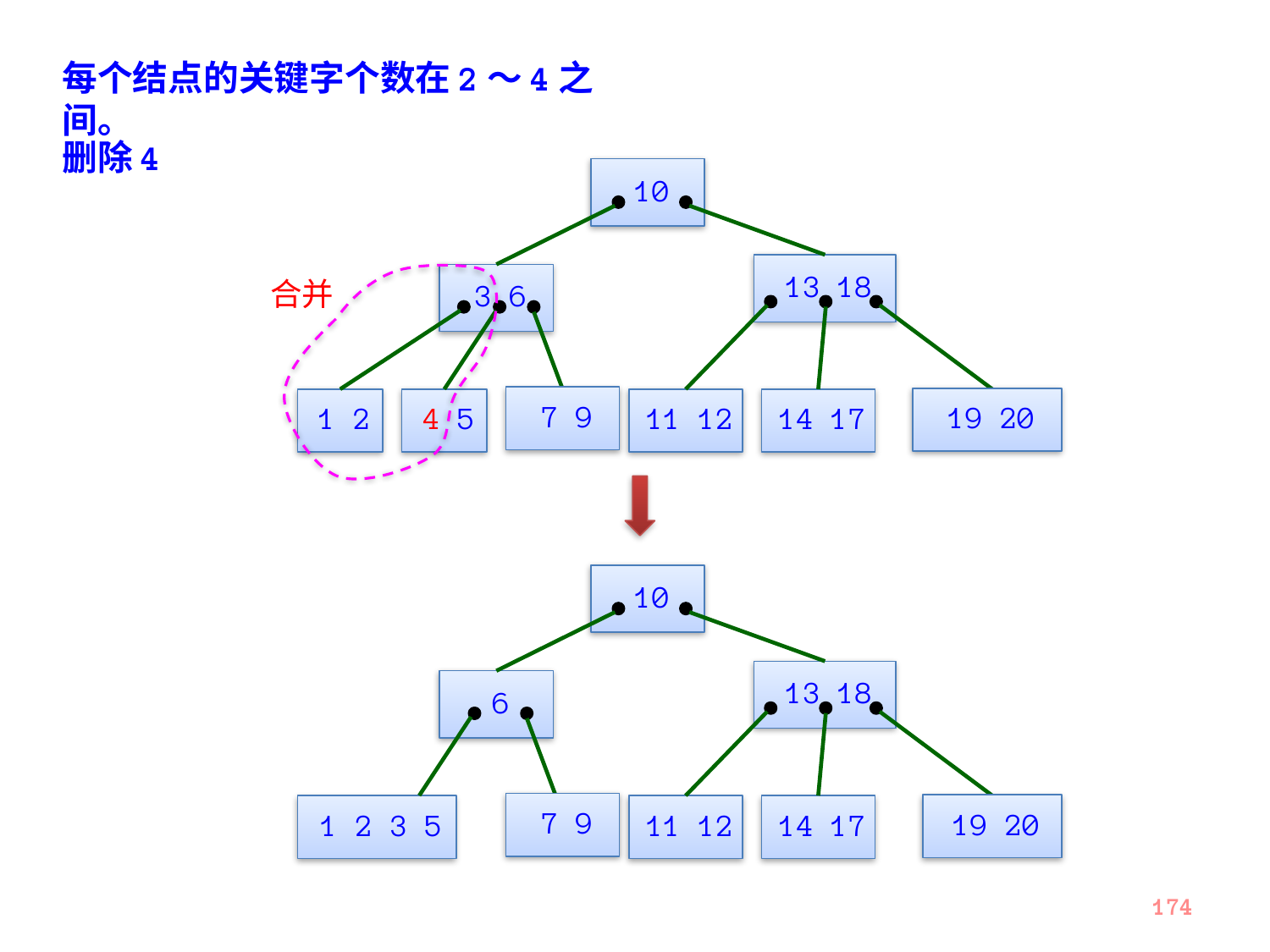

每个结点的关键字个数在2～4之间。
删除4
10

13 18

3 6
合并

7 9
19 20
1 2
4 5
11 12
14 17

10

13 18
6

7 9
19 20
1 2 3 5
11 12
14 17
174